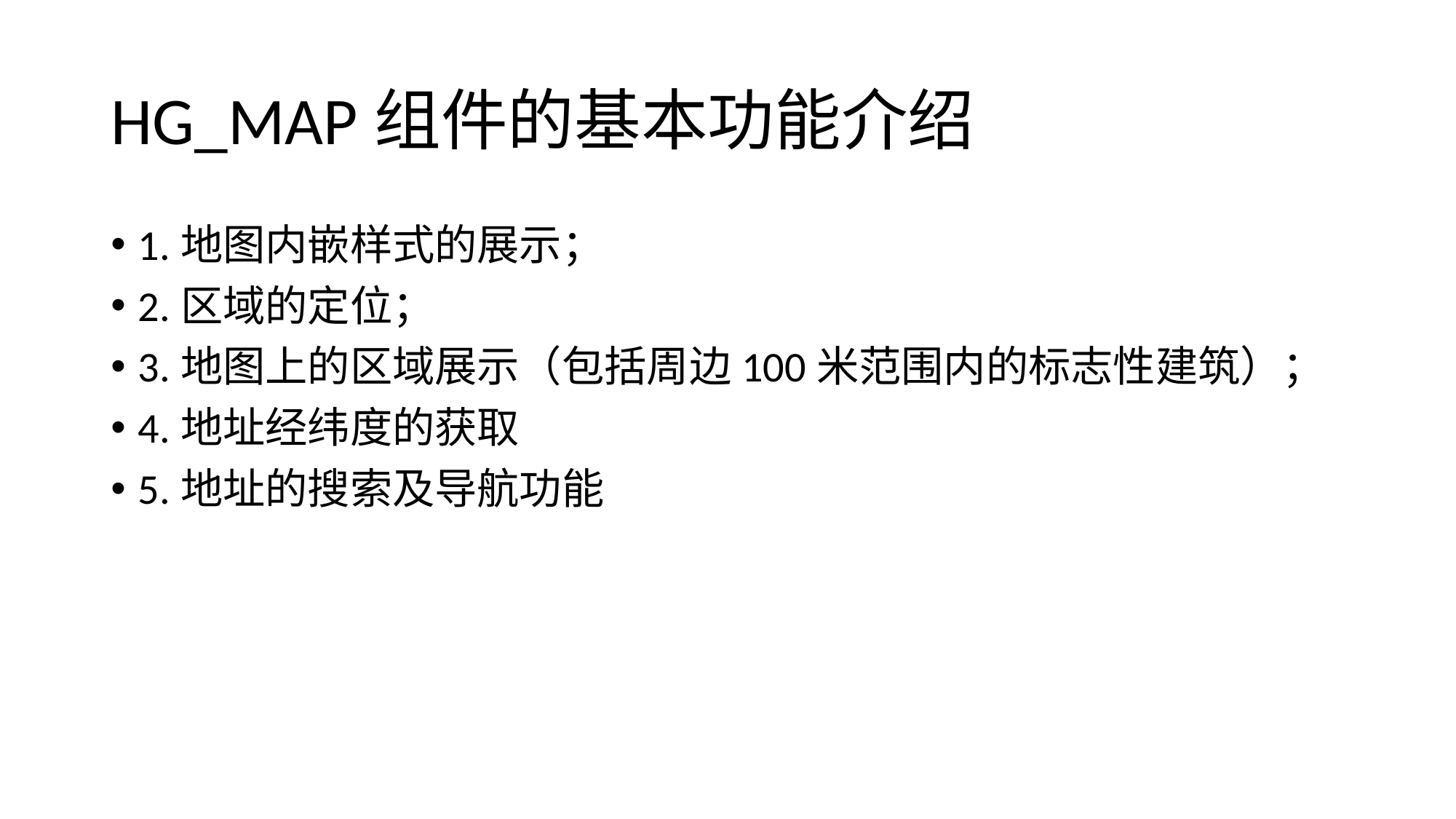

# HG_MAP组件的基本功能介绍
1.地图内嵌样式的展示；
2.区域的定位；
3.地图上的区域展示（包括周边100米范围内的标志性建筑）；
4.地址经纬度的获取
5.地址的搜索及导航功能